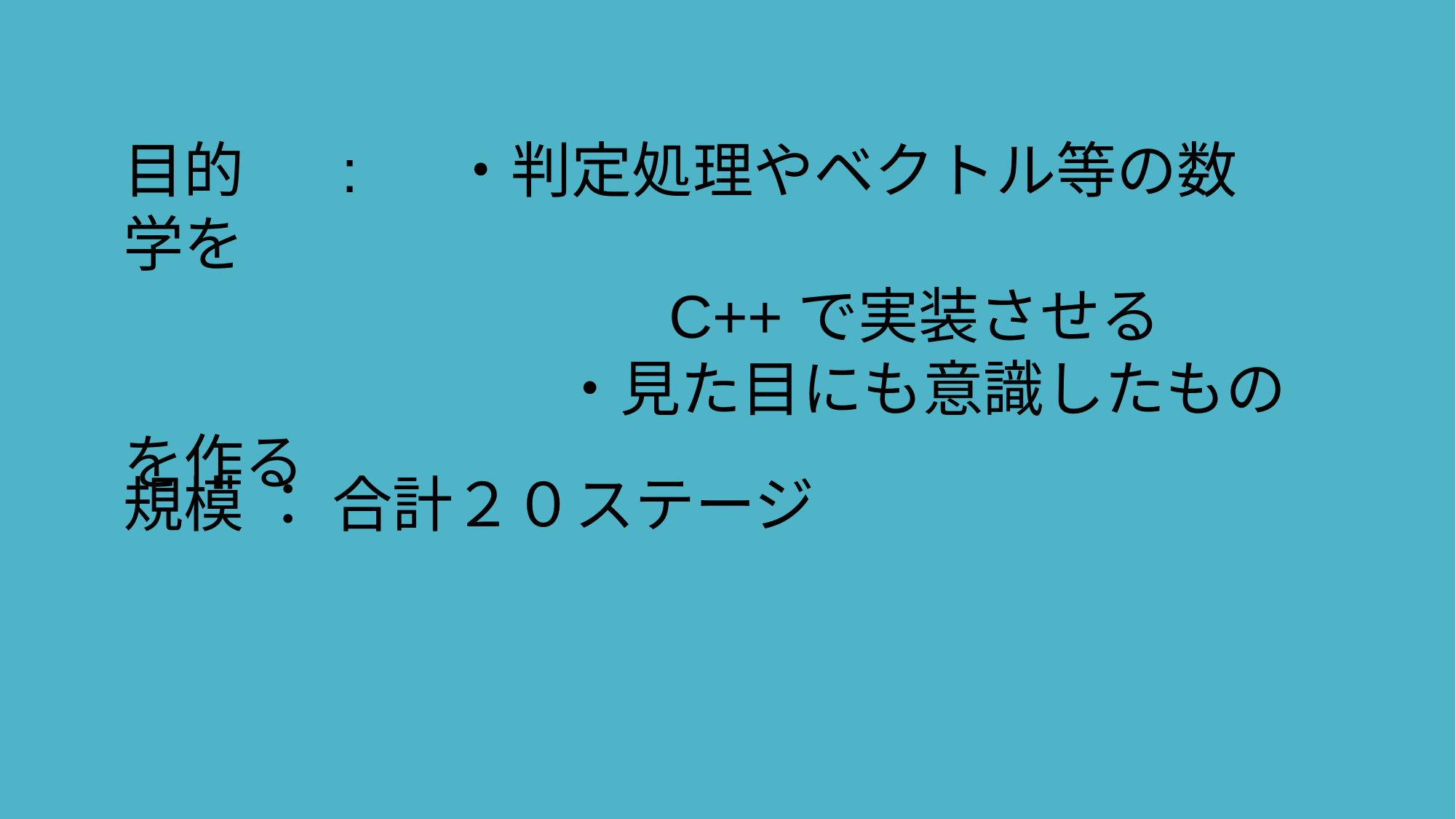

目的	:	・判定処理やベクトル等の数学を
					C++で実装させる
				・見た目にも意識したものを作る
規模 ： 合計２０ステージ